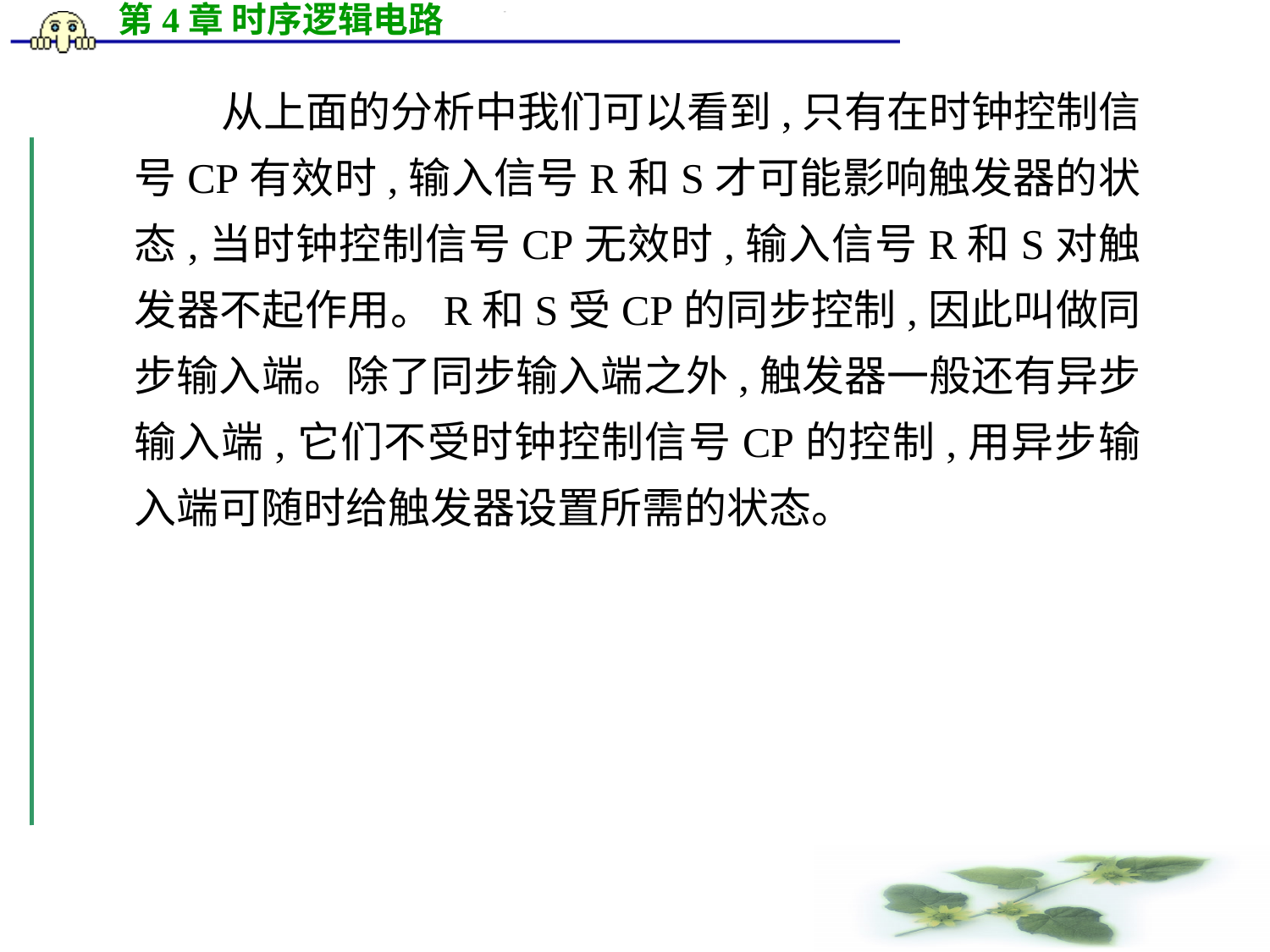

从上面的分析中我们可以看到,只有在时钟控制信号CP有效时,输入信号R和S才可能影响触发器的状态,当时钟控制信号CP无效时,输入信号R和S对触发器不起作用。R和S受CP的同步控制,因此叫做同步输入端。除了同步输入端之外,触发器一般还有异步输入端,它们不受时钟控制信号CP的控制,用异步输入端可随时给触发器设置所需的状态。